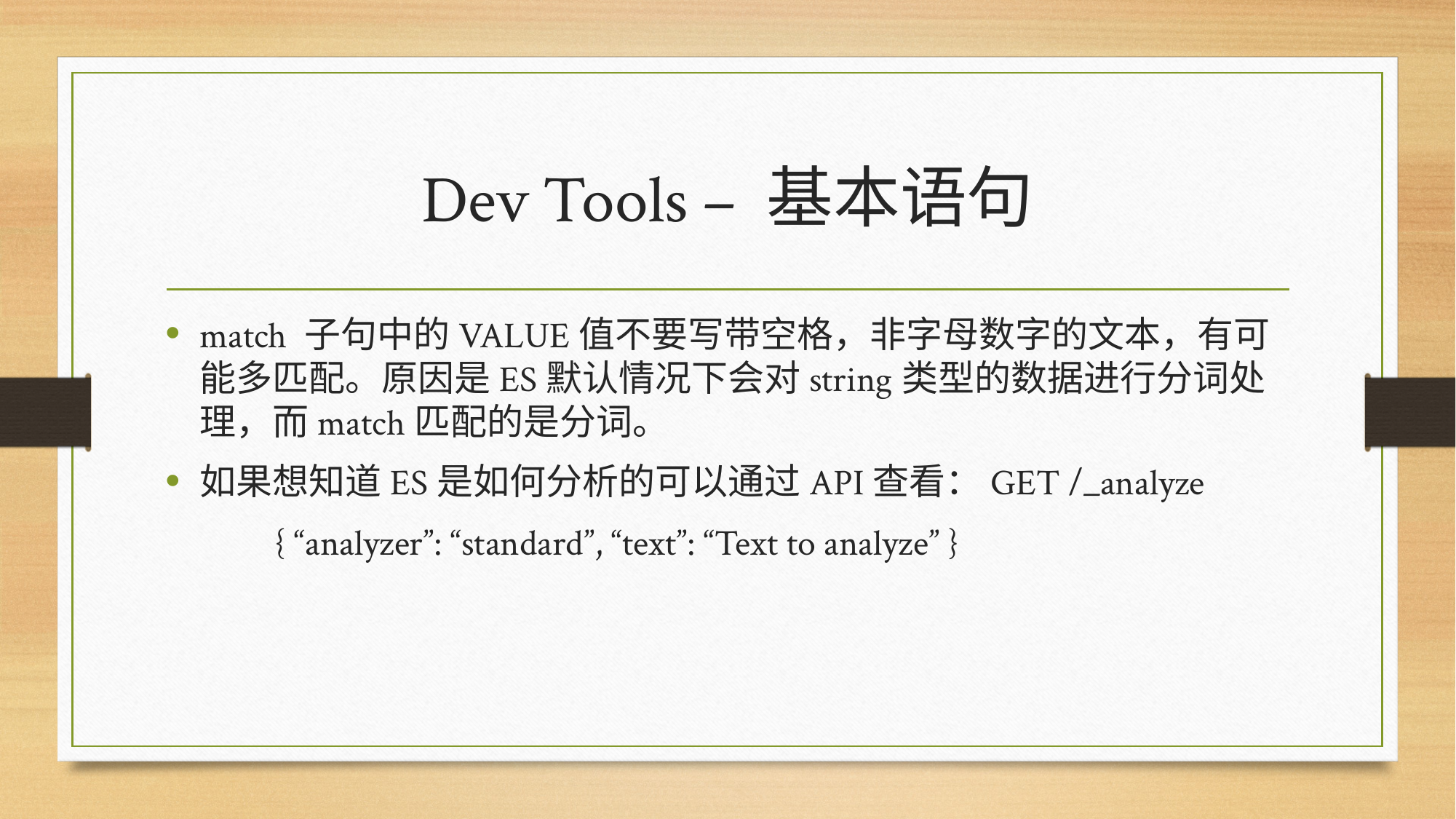

# Dev Tools – 基本语句
match 子句中的VALUE值不要写带空格，非字母数字的文本，有可能多匹配。原因是ES默认情况下会对string类型的数据进行分词处理，而match匹配的是分词。
如果想知道ES是如何分析的可以通过API查看：GET /_analyze
	{ “analyzer”: “standard”, “text”: “Text to analyze” }